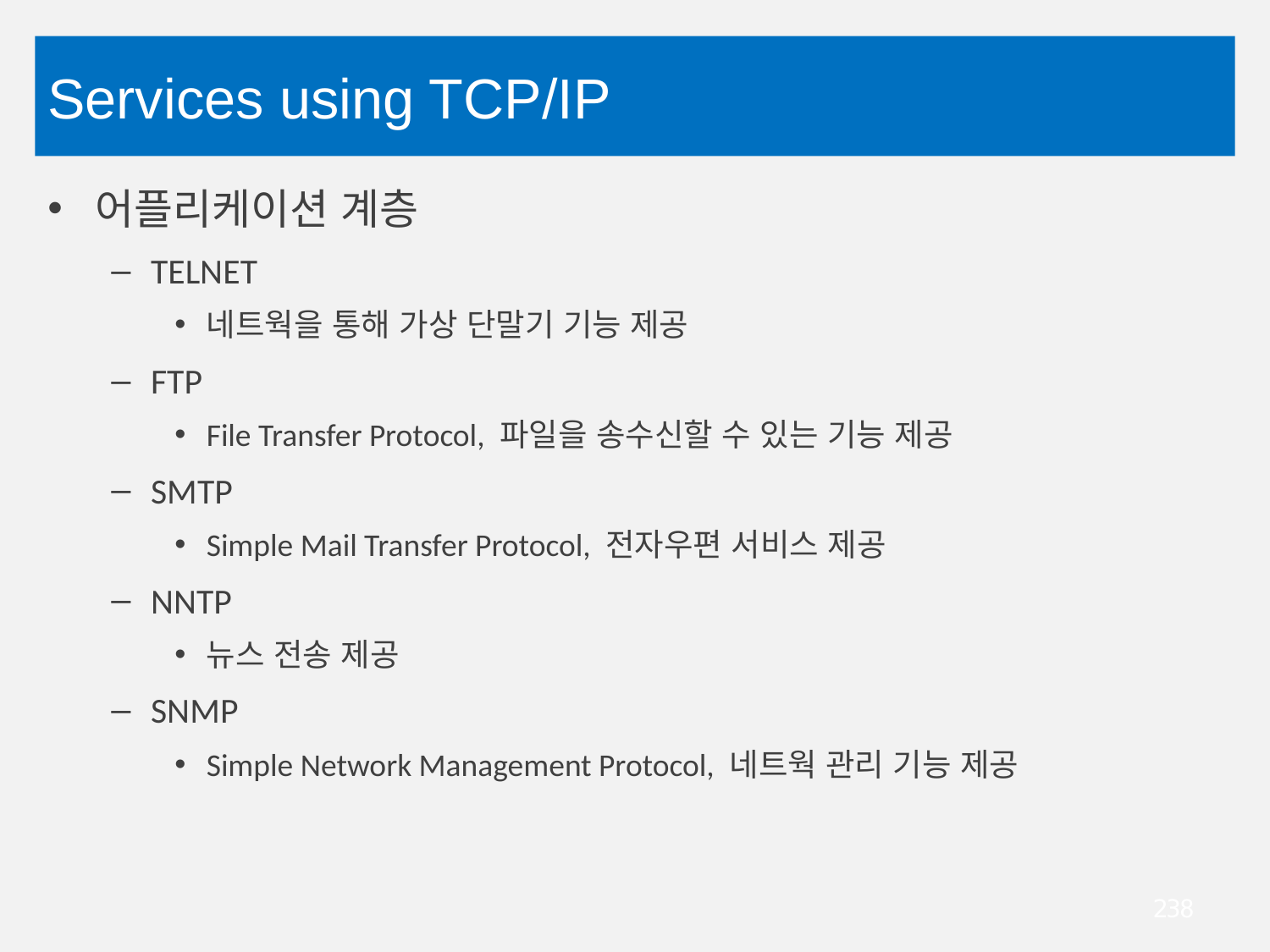

# Services using TCP/IP
어플리케이션 계층
TELNET
네트웍을 통해 가상 단말기 기능 제공
FTP
File Transfer Protocol, 파일을 송수신할 수 있는 기능 제공
SMTP
Simple Mail Transfer Protocol, 전자우편 서비스 제공
NNTP
뉴스 전송 제공
SNMP
Simple Network Management Protocol, 네트웍 관리 기능 제공
238